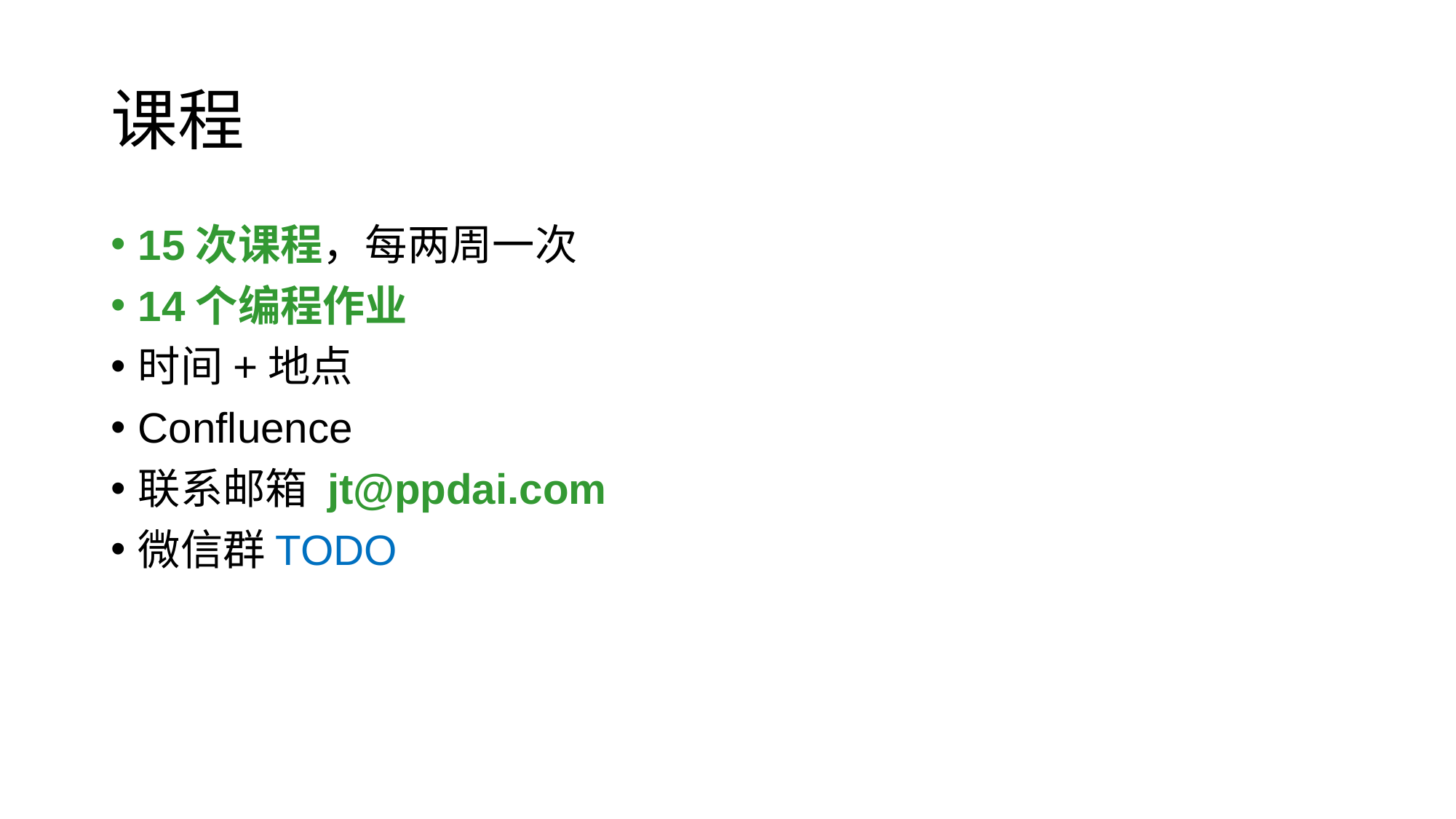

# 课程
15次课程，每两周一次
14个编程作业
时间+地点
Confluence
联系邮箱 jt@ppdai.com
微信群TODO